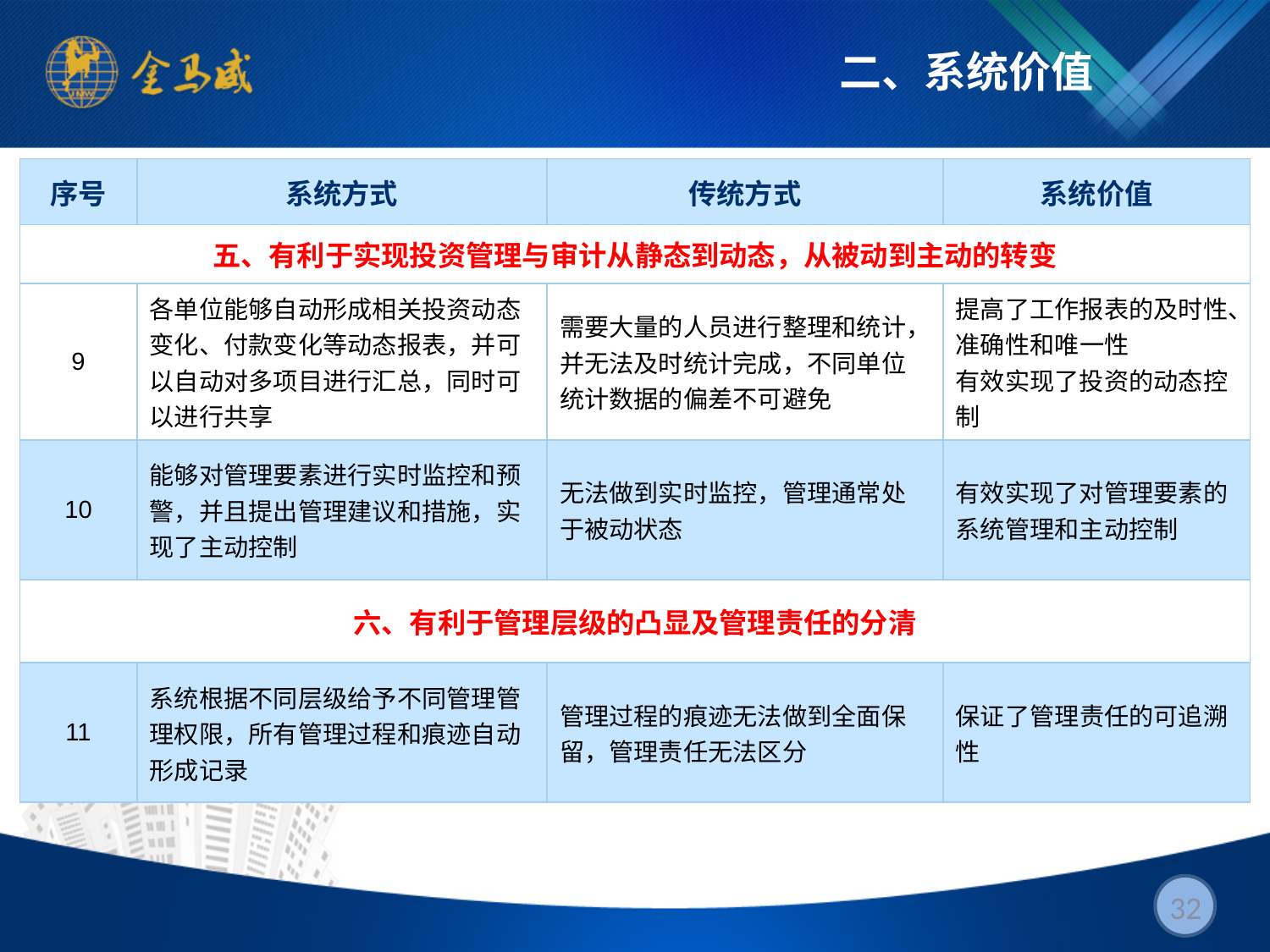

# 二、系统价值
| 序号 | 系统方式 | 传统方式 | 系统价值 |
| --- | --- | --- | --- |
| 五、有利于实现投资管理与审计从静态到动态，从被动到主动的转变 |  |  |  |
| 9 | 各单位能够自动形成相关投资动态变化、付款变化等动态报表，并可以自动对多项目进行汇总，同时可以进行共享 | 需要大量的人员进行整理和统计，并无法及时统计完成，不同单位统计数据的偏差不可避免 | 提高了工作报表的及时性、准确性和唯一性 有效实现了投资的动态控制 |
| 10 | 能够对管理要素进行实时监控和预警，并且提出管理建议和措施，实现了主动控制 | 无法做到实时监控，管理通常处于被动状态 | 有效实现了对管理要素的系统管理和主动控制 |
| 六、有利于管理层级的凸显及管理责任的分清 |  |  |  |
| 11 | 系统根据不同层级给予不同管理管理权限，所有管理过程和痕迹自动形成记录 | 管理过程的痕迹无法做到全面保留，管理责任无法区分 | 保证了管理责任的可追溯性 |
32